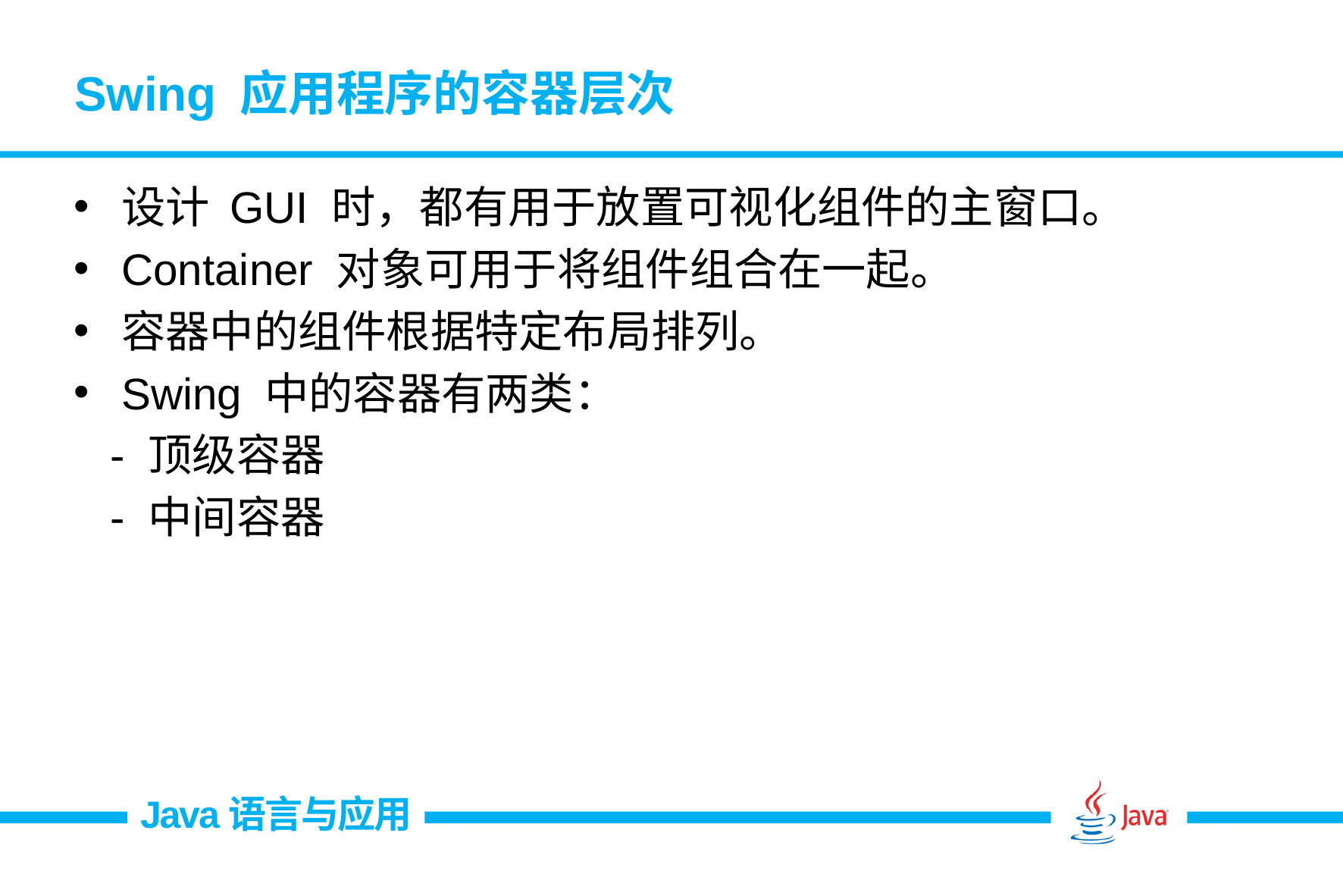

# Swing 应用程序的容器层次
设计 GUI 时，都有用于放置可视化组件的主窗口。
Container 对象可用于将组件组合在一起。
容器中的组件根据特定布局排列。
Swing 中的容器有两类：
   - 顶级容器
   - 中间容器